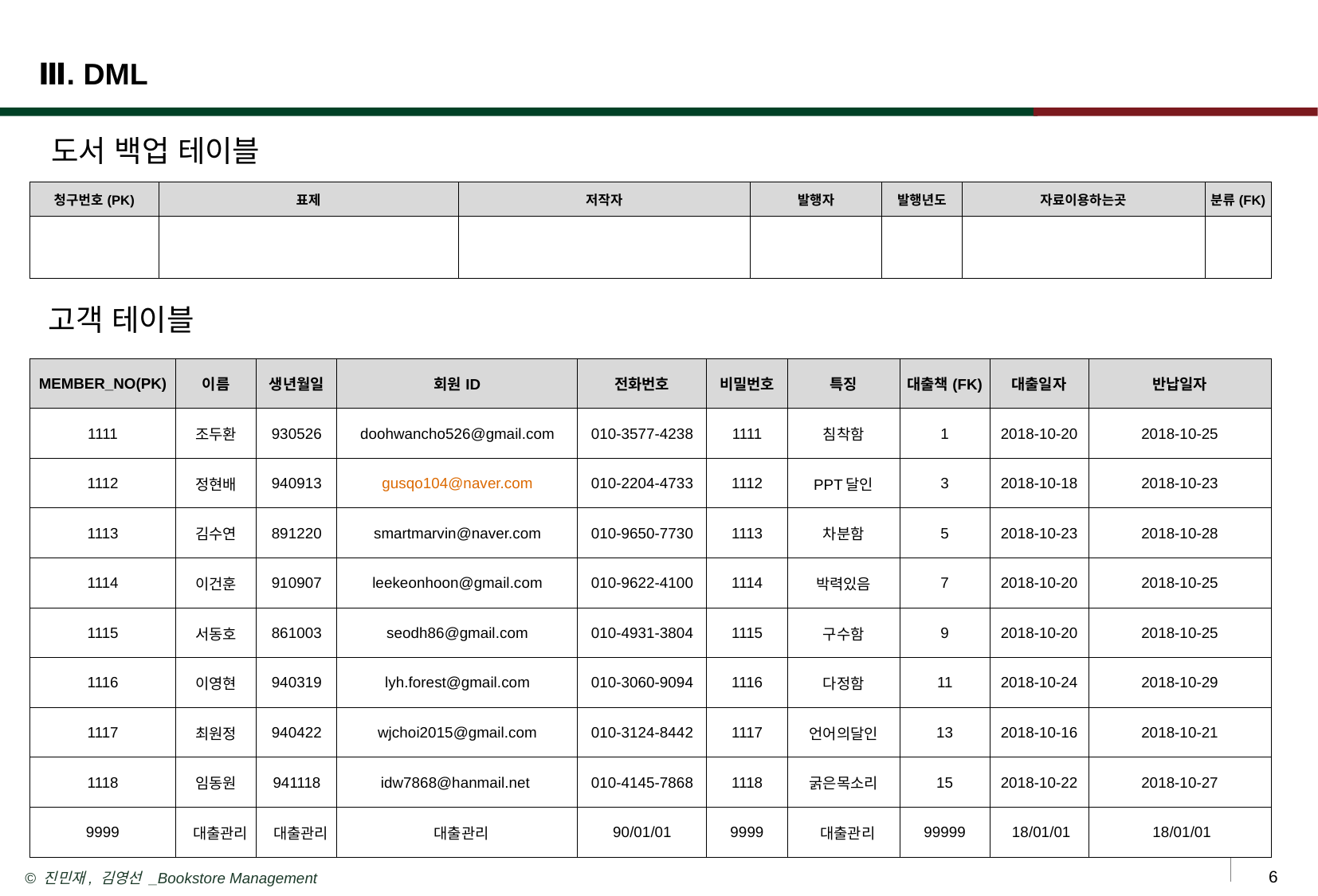

Ⅲ. DML
도서 백업 테이블
| 청구번호(PK) | 표제 | 저작자 | 발행자 | 발행년도 | 자료이용하는곳 | 분류(FK) |
| --- | --- | --- | --- | --- | --- | --- |
|  |  |  |  |  |  |  |
고객 테이블
| MEMBER\_NO(PK) | 이름 | 생년월일 | 회원ID | 전화번호 | 비밀번호 | 특징 | 대출책(FK) | 대출일자 | 반납일자 |
| --- | --- | --- | --- | --- | --- | --- | --- | --- | --- |
| 1111 | 조두환 | 930526 | doohwancho526@gmail.com | 010-3577-4238 | 1111 | 침착함 | 1 | 2018-10-20 | 2018-10-25 |
| 1112 | 정현배 | 940913 | gusqo104@naver.com | 010-2204-4733 | 1112 | PPT달인 | 3 | 2018-10-18 | 2018-10-23 |
| 1113 | 김수연 | 891220 | smartmarvin@naver.com | 010-9650-7730 | 1113 | 차분함 | 5 | 2018-10-23 | 2018-10-28 |
| 1114 | 이건훈 | 910907 | leekeonhoon@gmail.com | 010-9622-4100 | 1114 | 박력있음 | 7 | 2018-10-20 | 2018-10-25 |
| 1115 | 서동호 | 861003 | seodh86@gmail.com | 010-4931-3804 | 1115 | 구수함 | 9 | 2018-10-20 | 2018-10-25 |
| 1116 | 이영현 | 940319 | lyh.forest@gmail.com | 010-3060-9094 | 1116 | 다정함 | 11 | 2018-10-24 | 2018-10-29 |
| 1117 | 최원정 | 940422 | wjchoi2015@gmail.com | 010-3124-8442 | 1117 | 언어의달인 | 13 | 2018-10-16 | 2018-10-21 |
| 1118 | 임동원 | 941118 | idw7868@hanmail.net | 010-4145-7868 | 1118 | 굵은목소리 | 15 | 2018-10-22 | 2018-10-27 |
| 9999 | 대출관리 | 대출관리 | 대출관리 | 90/01/01 | 9999 | 대출관리 | 99999 | 18/01/01 | 18/01/01 |
6